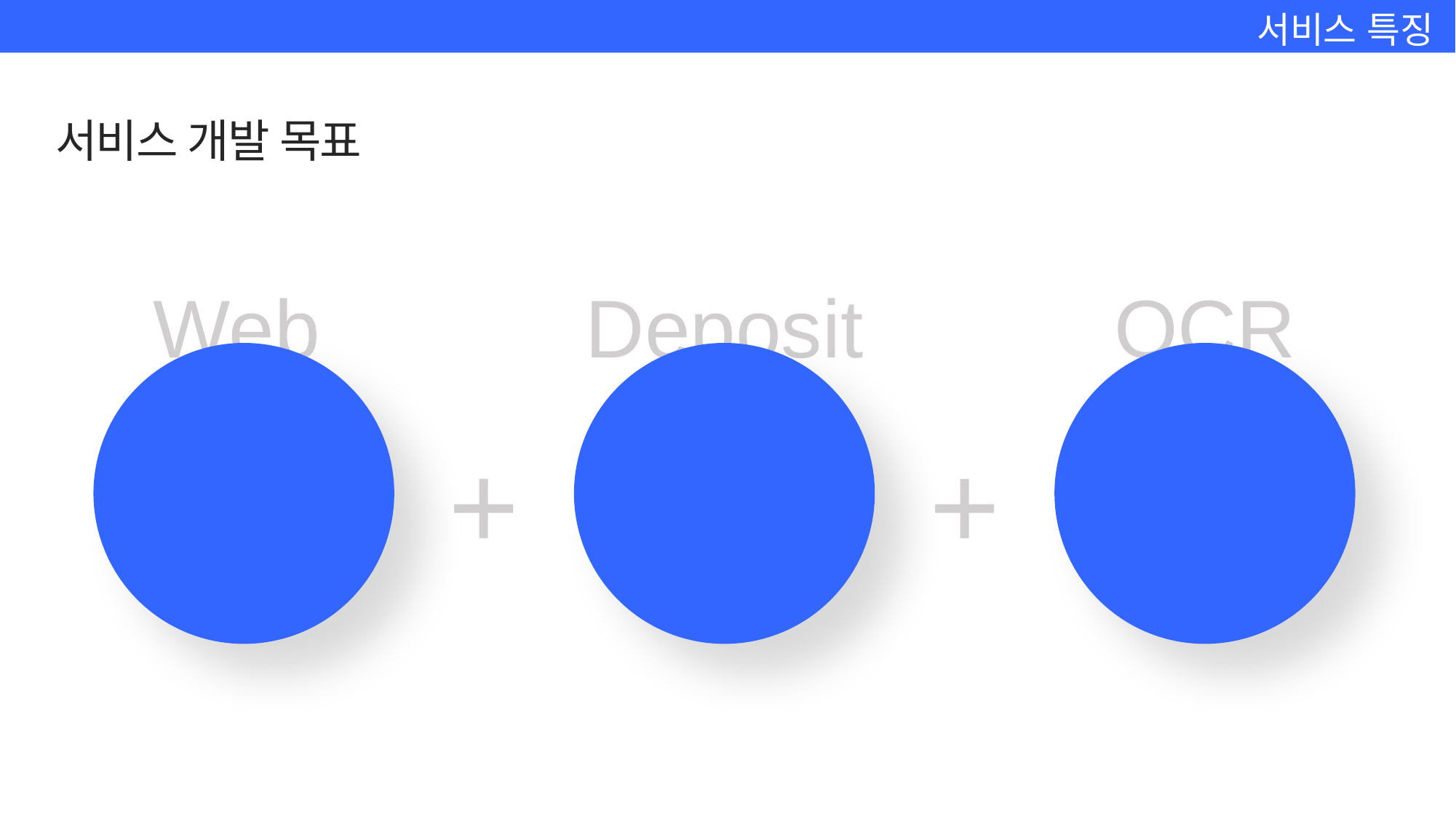

서비스 특징
서비스 개발 목표
Web
웹 기반

웹/모바일
반응형 페이지 구현
웹 최초 챌린지 서비스
Deposit
예치금

결제 기능 구현
카카오페이 API 연동
OCR
OCR 판독

챌린지 인증 절차
OCR 기술 도입
구글 OCR API 연동
+
+